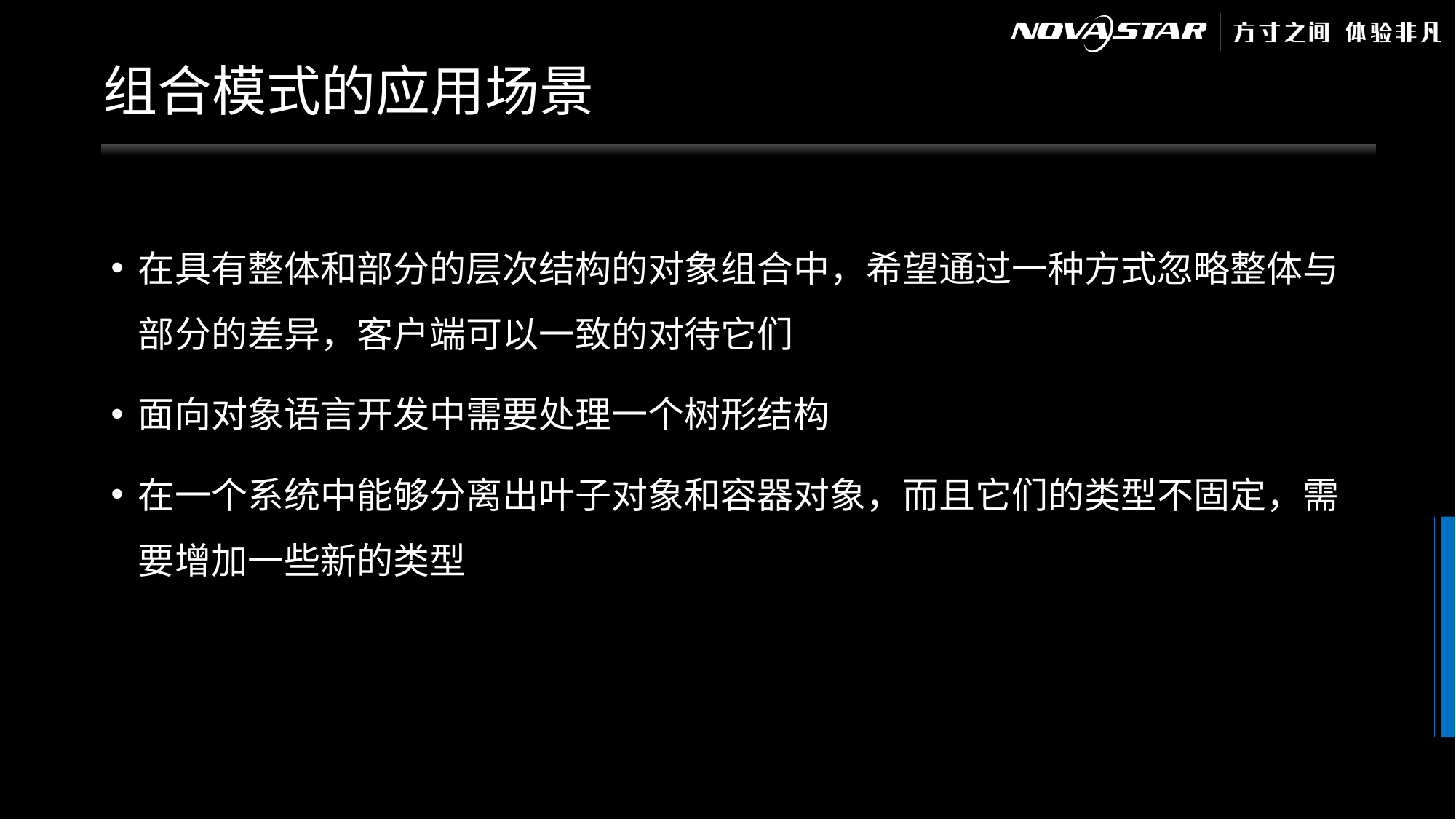

# 组合模式的应用场景

在具有整体和部分的层次结构的对象组合中，希望通过一种方式忽略整体与部分的差异，客户端可以一致的对待它们
面向对象语言开发中需要处理一个树形结构
在一个系统中能够分离出叶子对象和容器对象，而且它们的类型不固定，需要增加一些新的类型